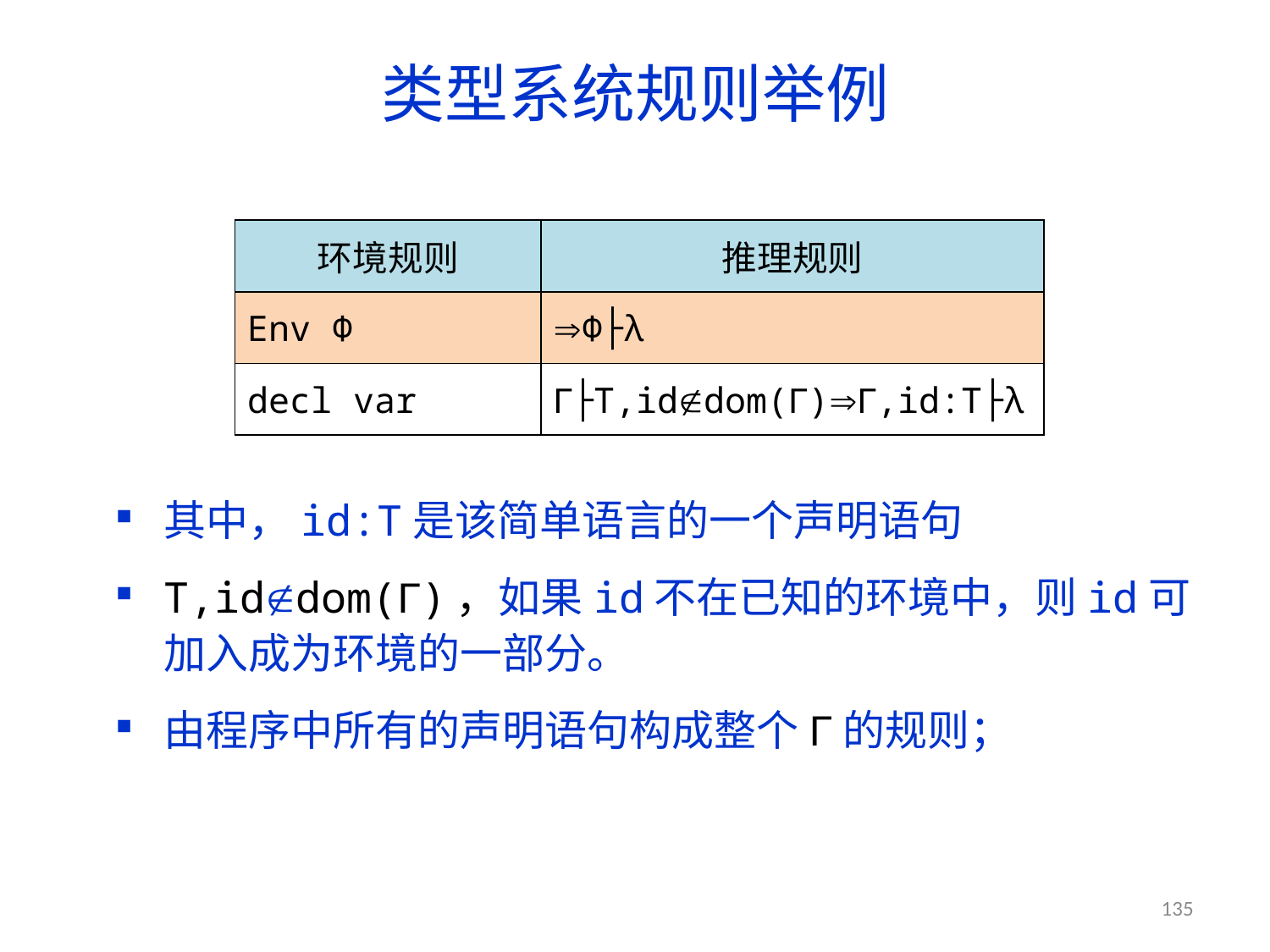

# 类型系统规则举例
| 环境规则 | 推理规则 |
| --- | --- |
| Env Φ | ⇒Φ├λ |
| decl var | Γ├T,id∉dom(Γ)⇒Γ,id:T├λ |
其中，id:T是该简单语言的一个声明语句
T,id∉dom(Γ)，如果id不在已知的环境中，则id可加入成为环境的一部分。
由程序中所有的声明语句构成整个Γ的规则；
135